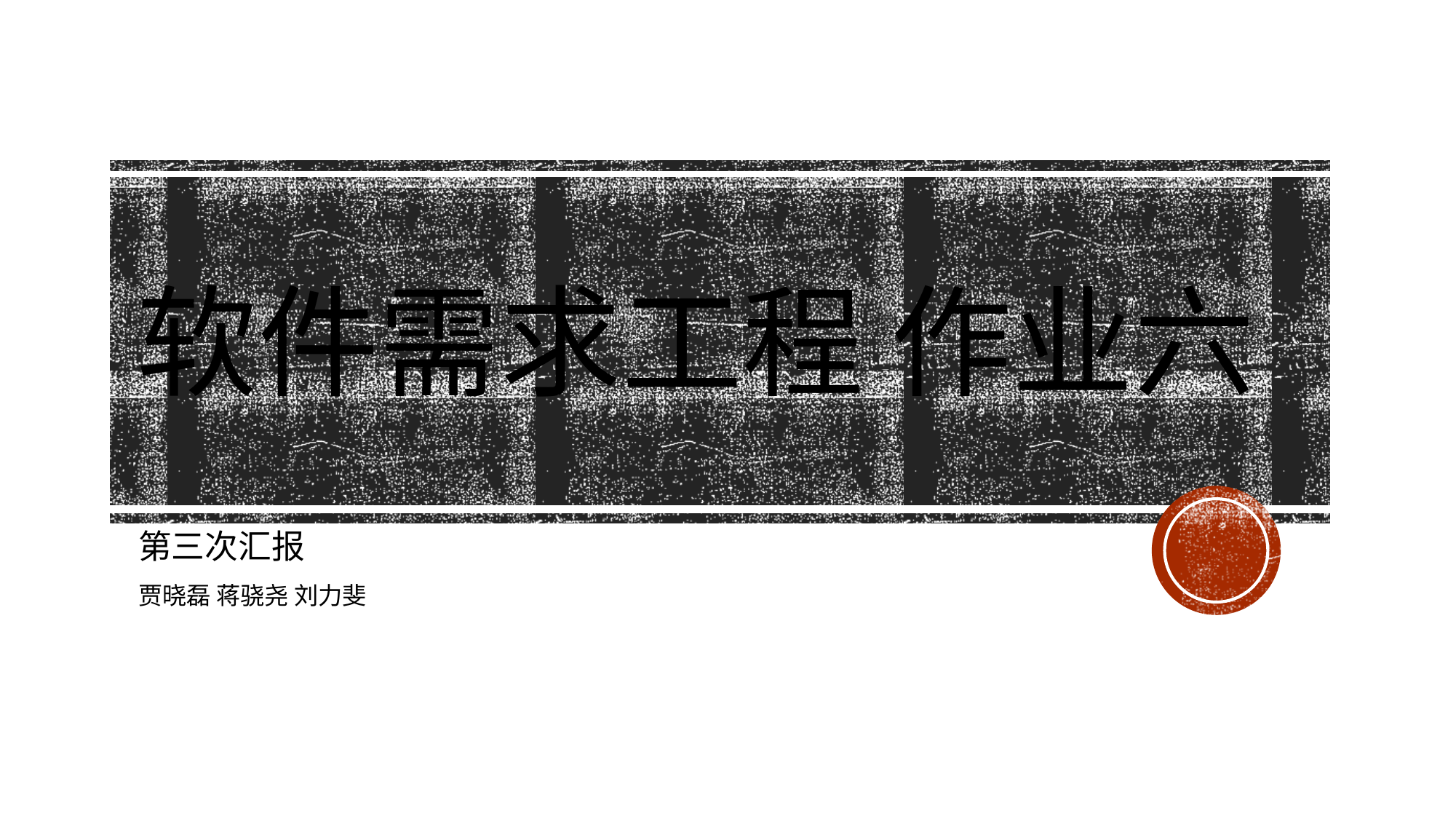

# 软件需求工程 作业六
第三次汇报
贾晓磊 蒋骁尧 刘力斐